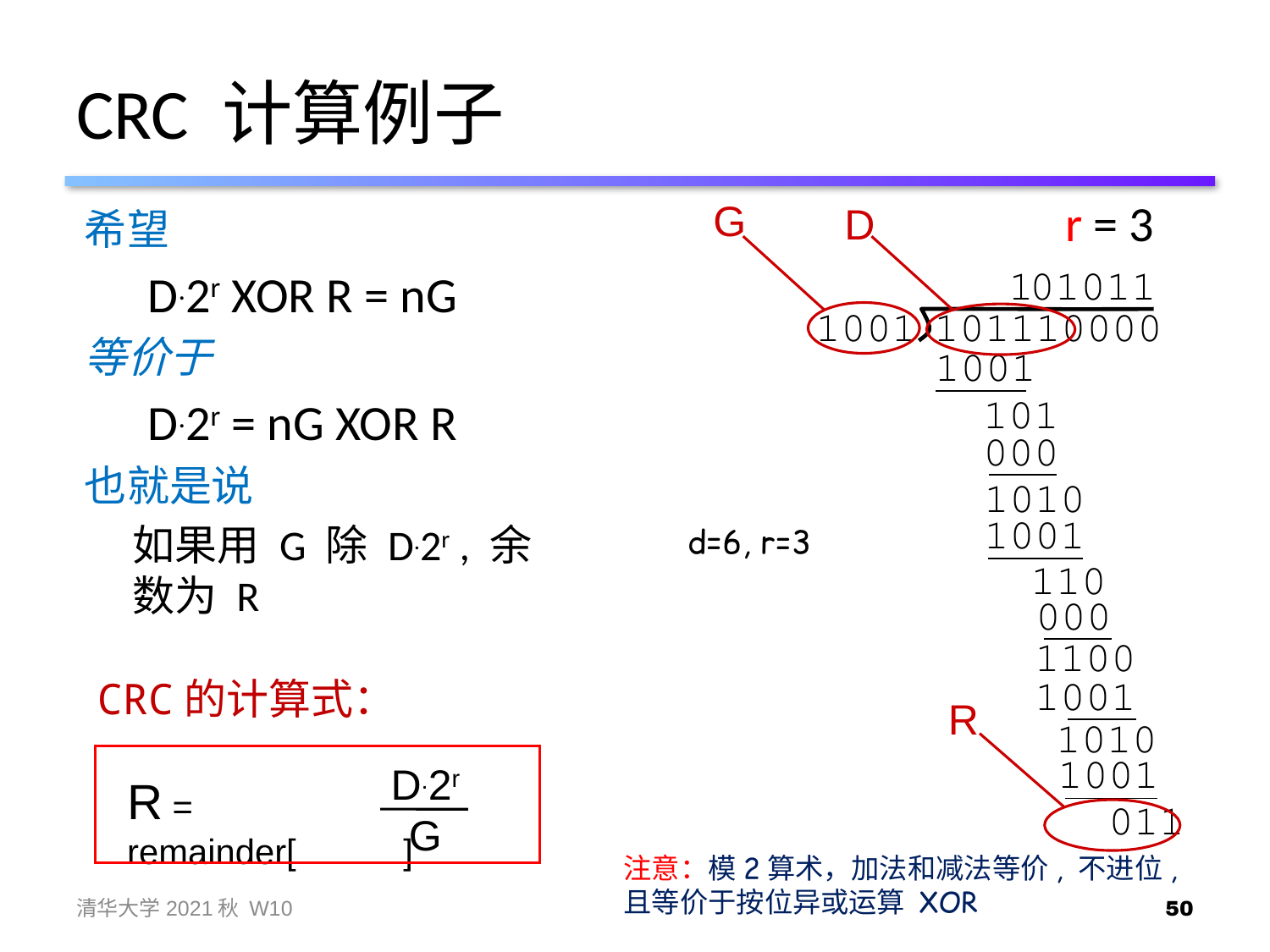

# CRC 计算例子
r = 3
G

D

希望
D.2r XOR R = nG
等价于
D.2r = nG XOR R
也就是说
    如果用 G 除 D.2r , 余数为 R
1
01011
1001
101110000

1001
101
000
1010
1001
110
000
1100
1001
1010
1001
   011
d=6, r=3
CRC的计算式：
R

D.2r
G
R = remainder[           ]

注意：模2算术，加法和减法等价, 不进位,
且等价于按位异或运算 XOR
清华大学2021秋 W10
50